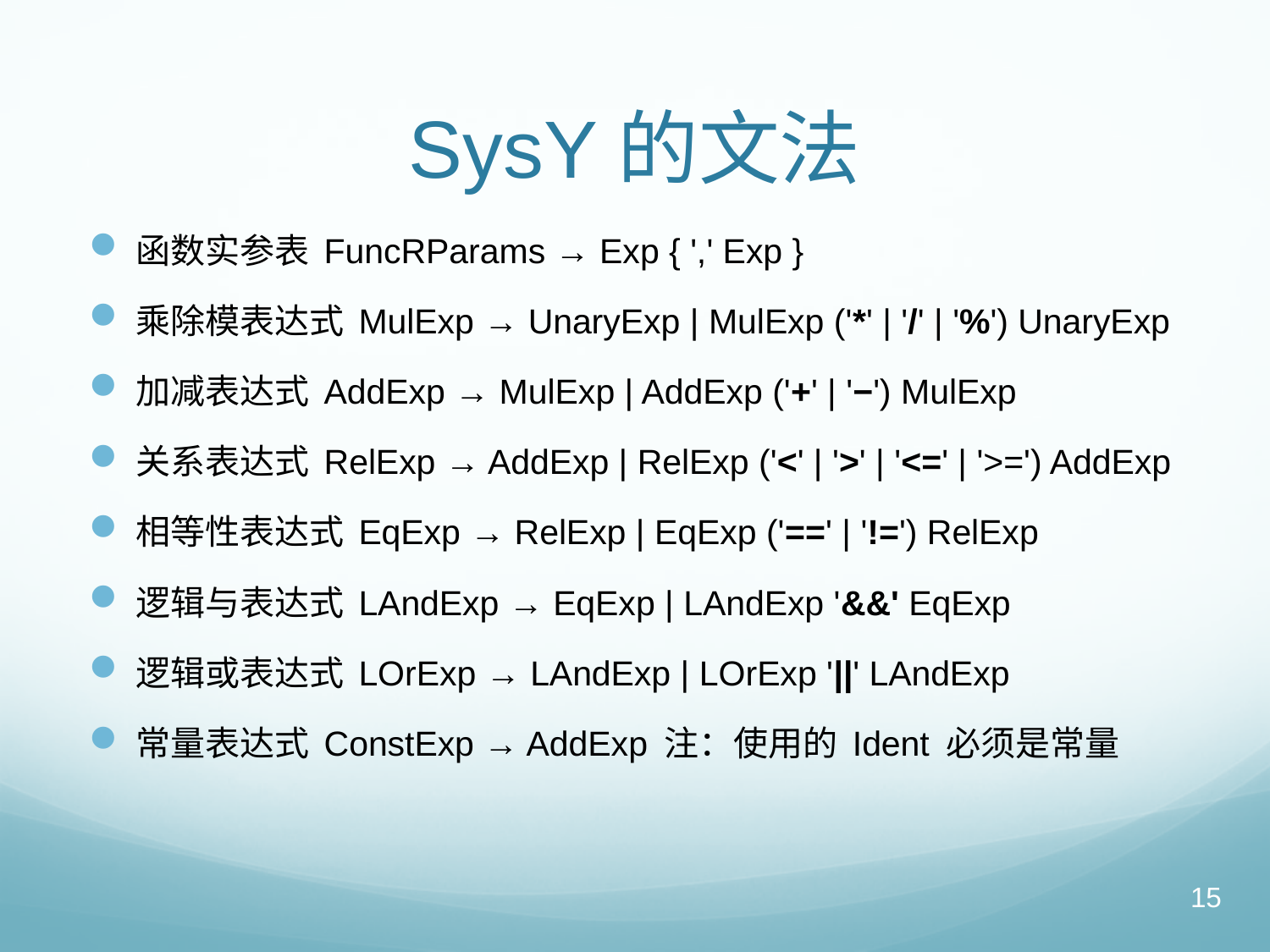

# SysY的文法
函数实参表 FuncRParams → Exp { ',' Exp }
乘除模表达式 MulExp → UnaryExp | MulExp ('*' | '/' | '%') UnaryExp
加减表达式 AddExp → MulExp | AddExp ('+' | '−') MulExp
关系表达式 RelExp → AddExp | RelExp ('<' | '>' | '<=' | '>=') AddExp
相等性表达式 EqExp → RelExp | EqExp ('==' | '!=') RelExp
逻辑与表达式 LAndExp → EqExp | LAndExp '&&' EqExp
逻辑或表达式 LOrExp → LAndExp | LOrExp '||' LAndExp
常量表达式 ConstExp → AddExp 注：使用的 Ident 必须是常量

15